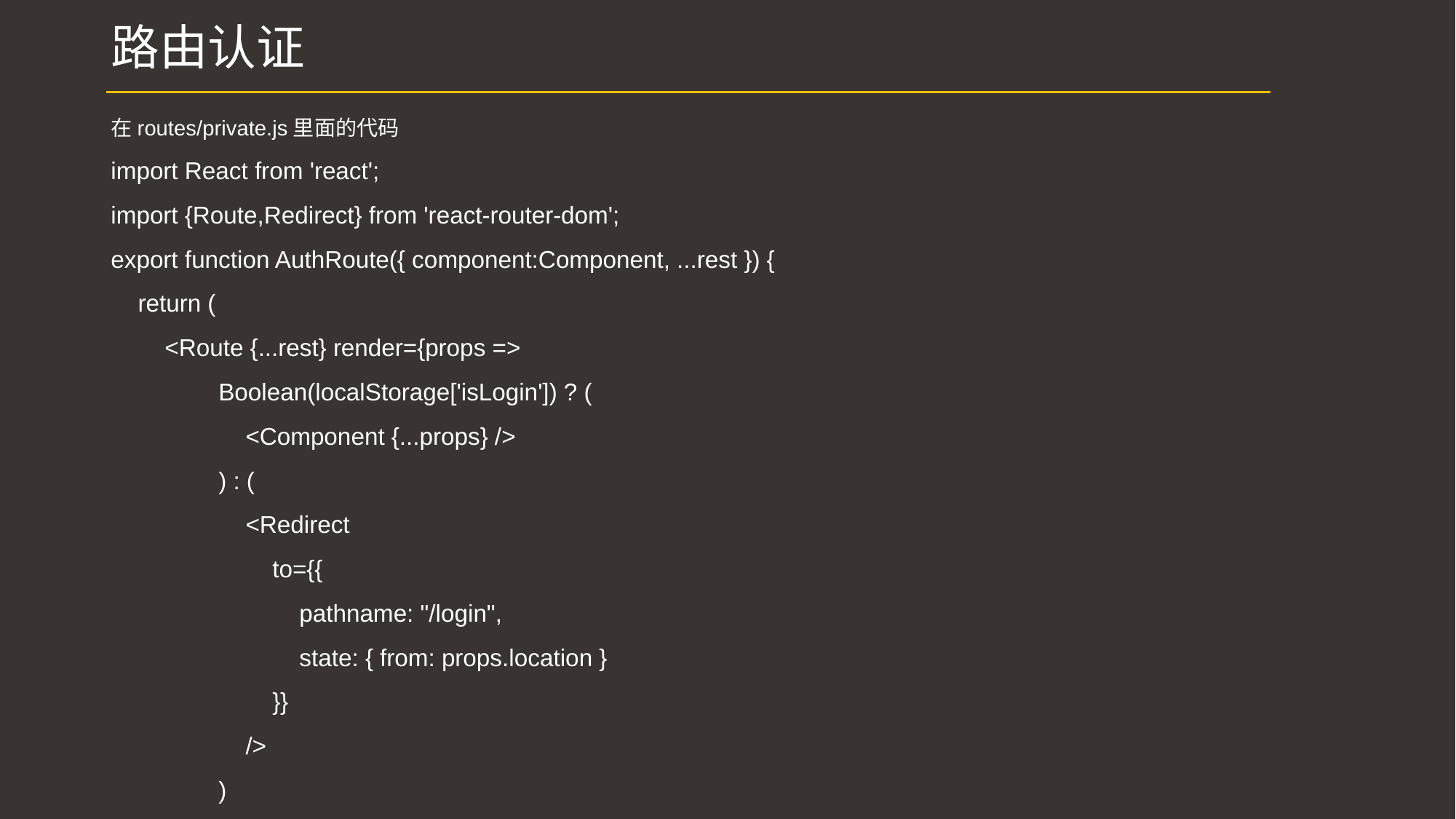

# 路由认证
在routes/private.js里面的代码
import React from 'react';
import {Route,Redirect} from 'react-router-dom';
export function AuthRoute({ component:Component, ...rest }) {
    return (
        <Route {...rest} render={props =>
                Boolean(localStorage['isLogin']) ? (
                    <Component {...props} />
                ) : (
                    <Redirect
                        to={{
                            pathname: "/login",
                            state: { from: props.location }
                        }}
                    />
                )
            }
        />
    );
}